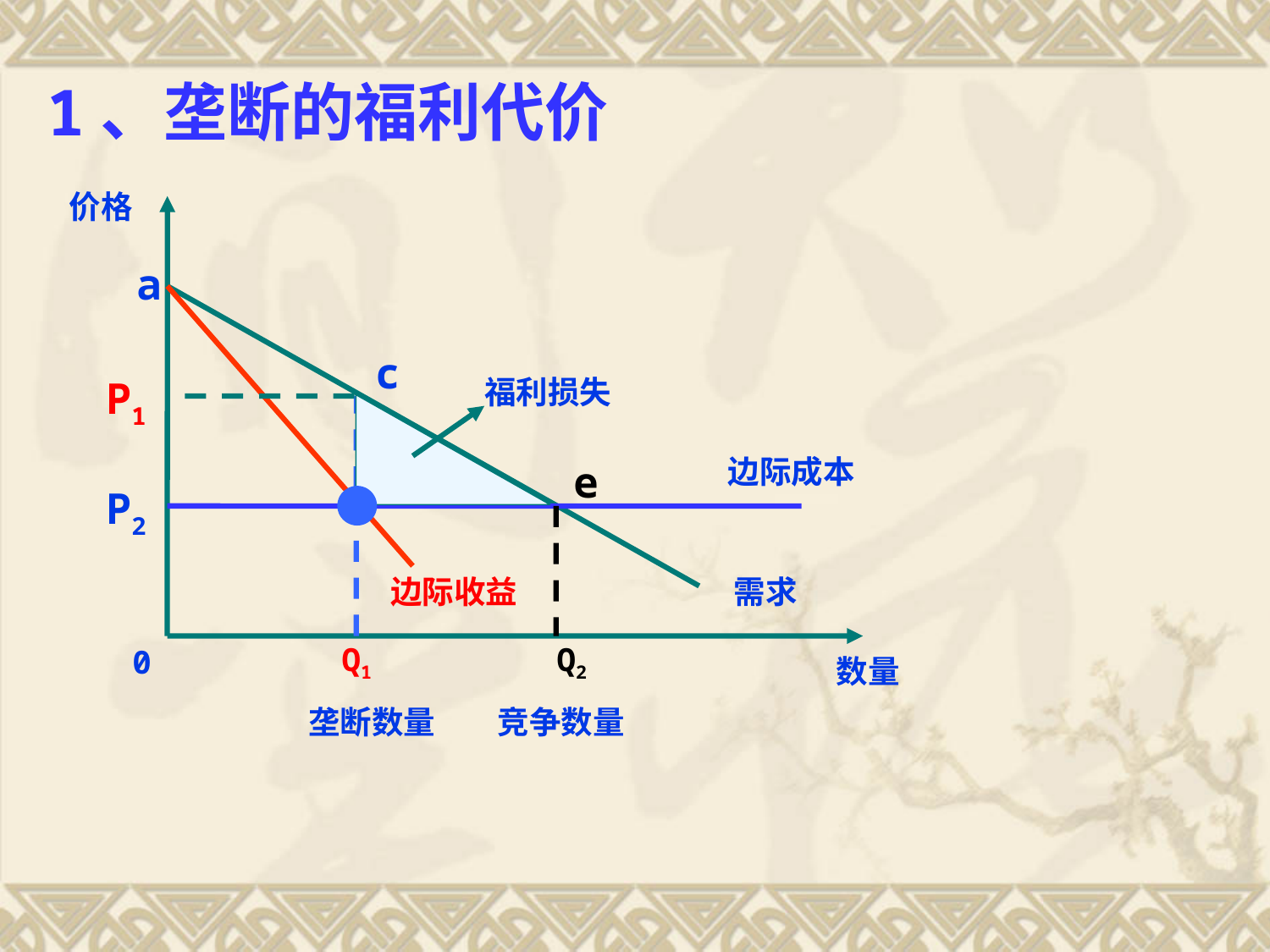

1、垄断的福利代价
价格

a

c
P1
福利损失

边际成本
e
P2

边际收益
需求
0

Q1
Q2
数量
垄断数量
竞争数量